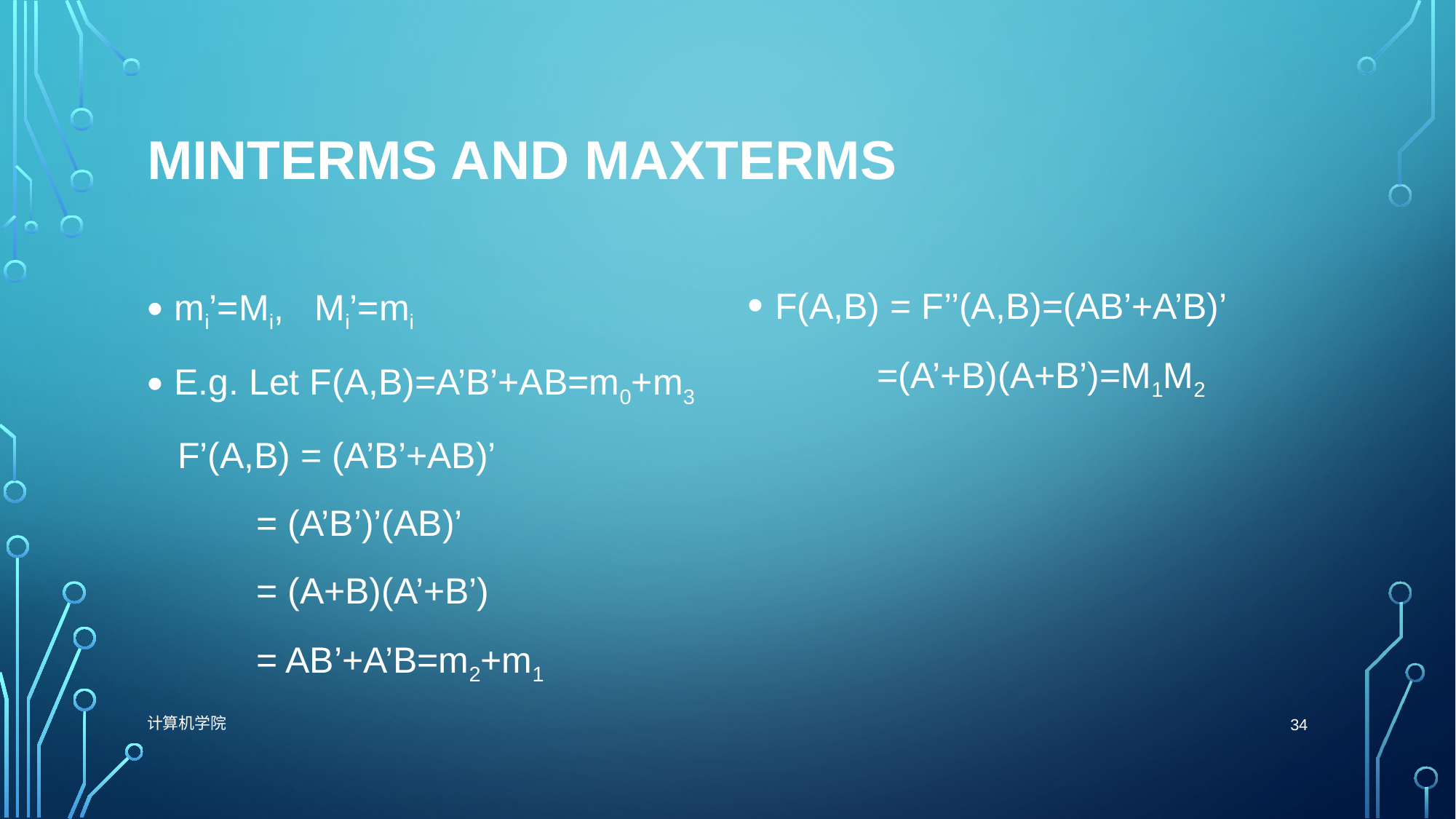

# Minterms and Maxterms
mi’=Mi,   Mi’=mi
E.g. Let F(A,B)=A’B’+AB=m0+m3
   F’(A,B) = (A’B’+AB)’
	= (A’B’)’(AB)’
	= (A+B)(A’+B’)
	= AB’+A’B=m2+m1
F(A,B) = F’’(A,B)=(AB’+A’B)’
	  =(A’+B)(A+B’)=M1M2

34
计算机学院